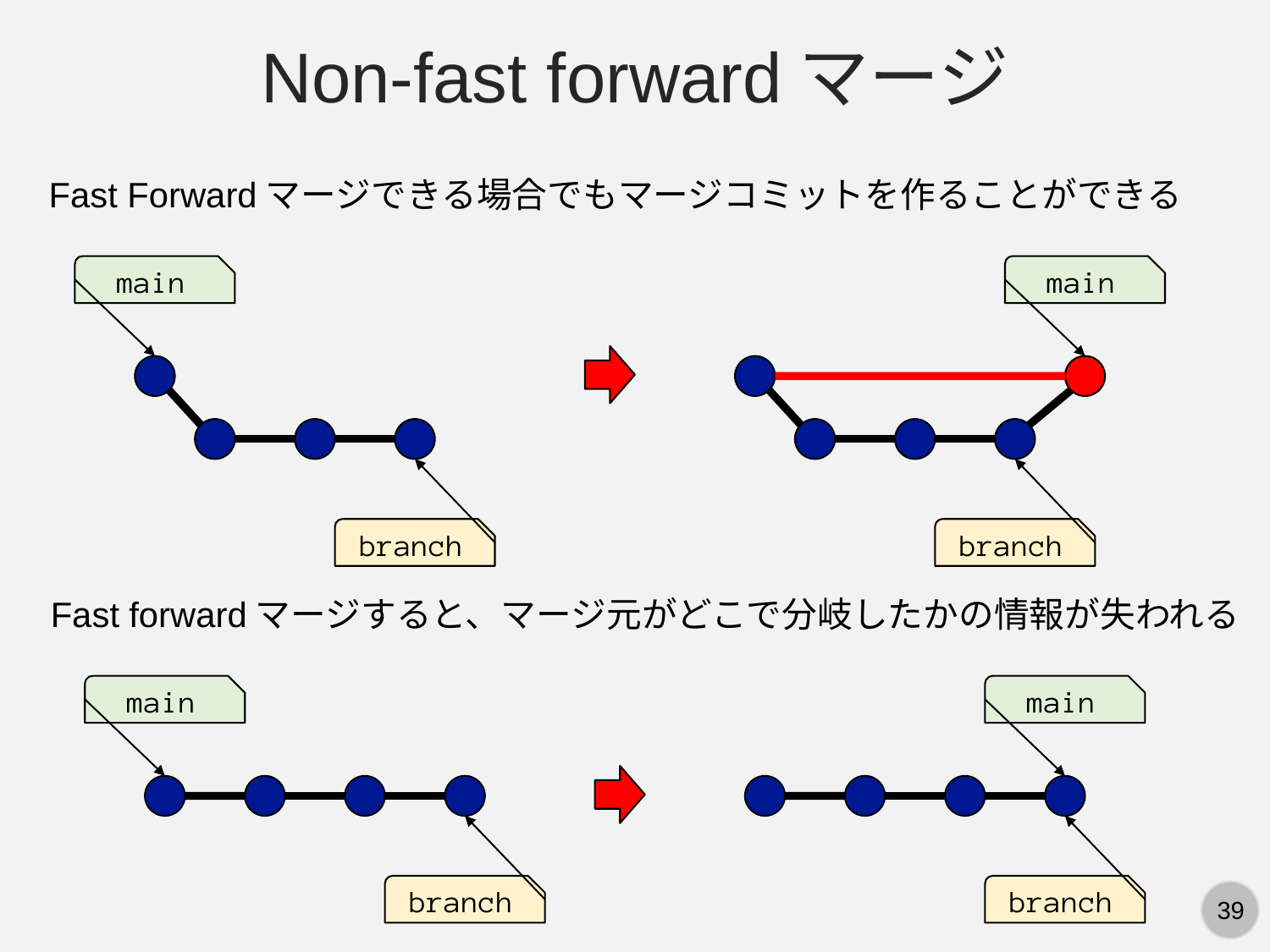

Non-fast forwardマージ
Fast Forwardマージできる場合でもマージコミットを作ることができる
main
main

branch
branch
Fast forwardマージすると、マージ元がどこで分岐したかの情報が失われる
main
main

branch
branch